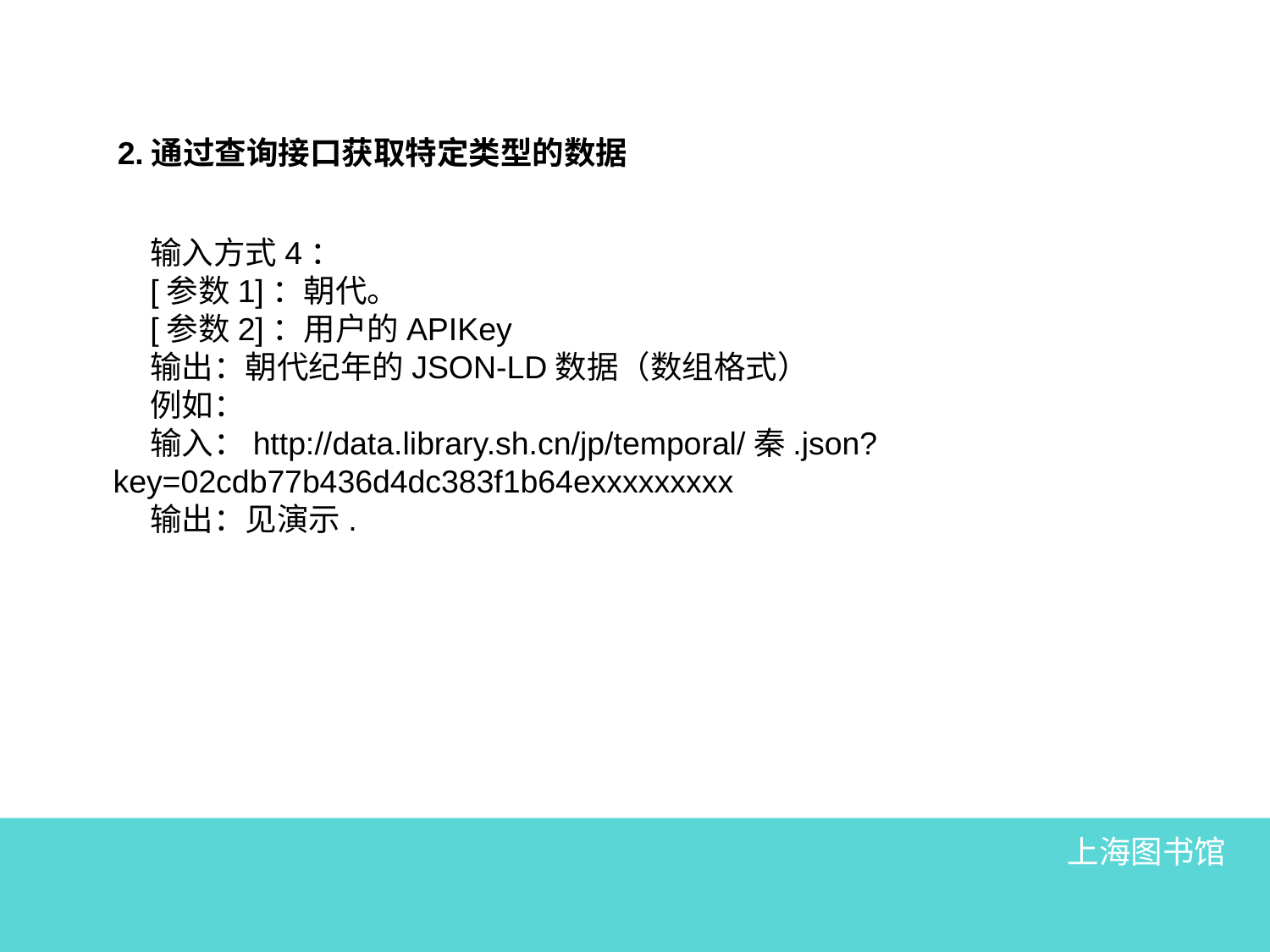

2.通过查询接口获取特定类型的数据
输入方式4：
[参数1]：朝代。
[参数2]：用户的APIKey
输出：朝代纪年的JSON-LD数据（数组格式）
例如：
输入：http://data.library.sh.cn/jp/temporal/秦.json?key=02cdb77b436d4dc383f1b64exxxxxxxxx
输出：见演示.

上海图书馆